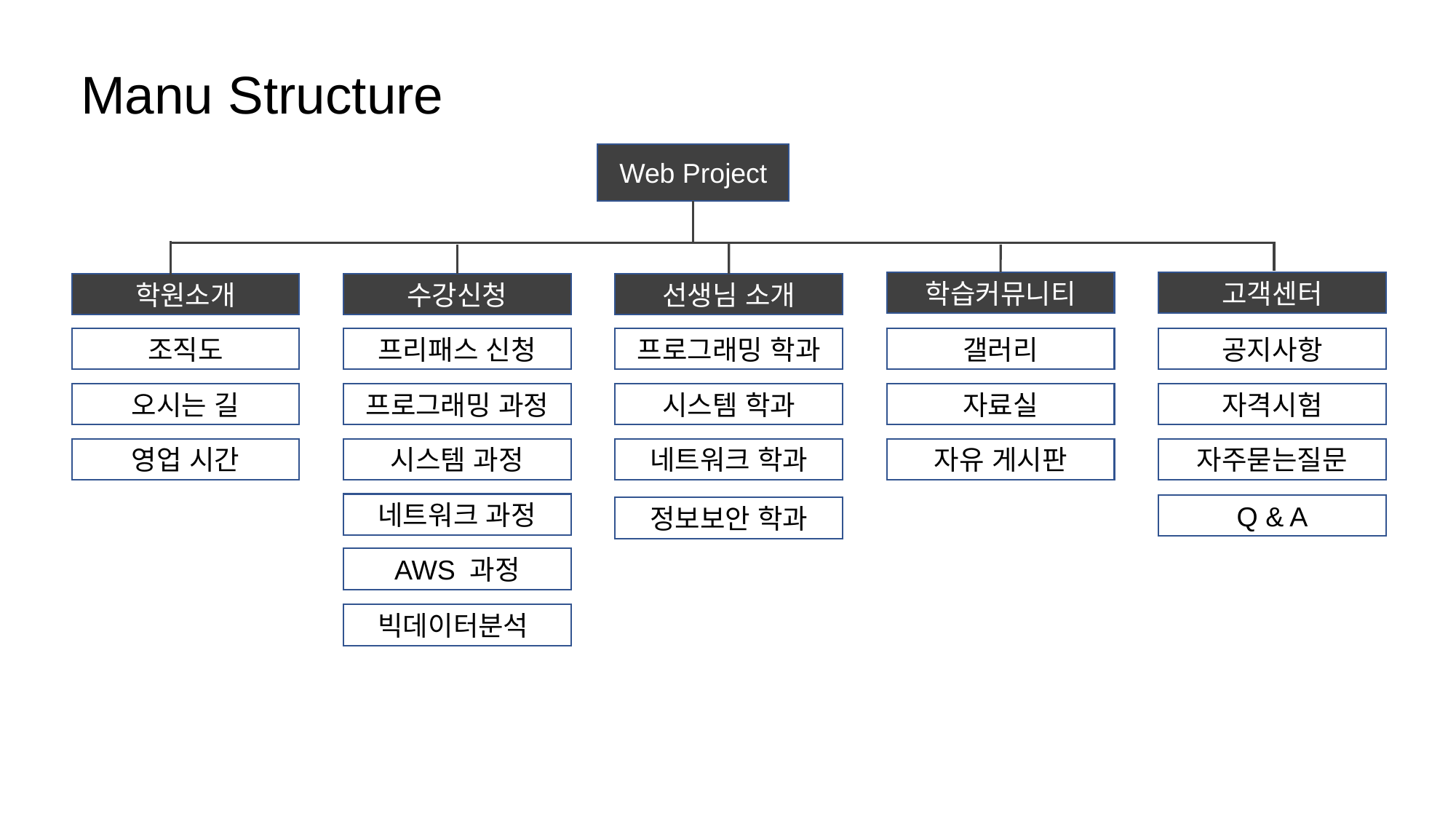

Manu Structure
Web Project
학습커뮤니티
고객센터
학원소개
수강신청
선생님 소개
조직도
프리패스 신청
프로그래밍 학과
갤러리
공지사항
오시는 길
프로그래밍 과정
시스템 학과
자료실
자격시험
영업 시간
시스템 과정
네트워크 학과
자유 게시판
자주묻는질문
네트워크 과정
Q & A
정보보안 학과
AWS 과정
빅데이터분석